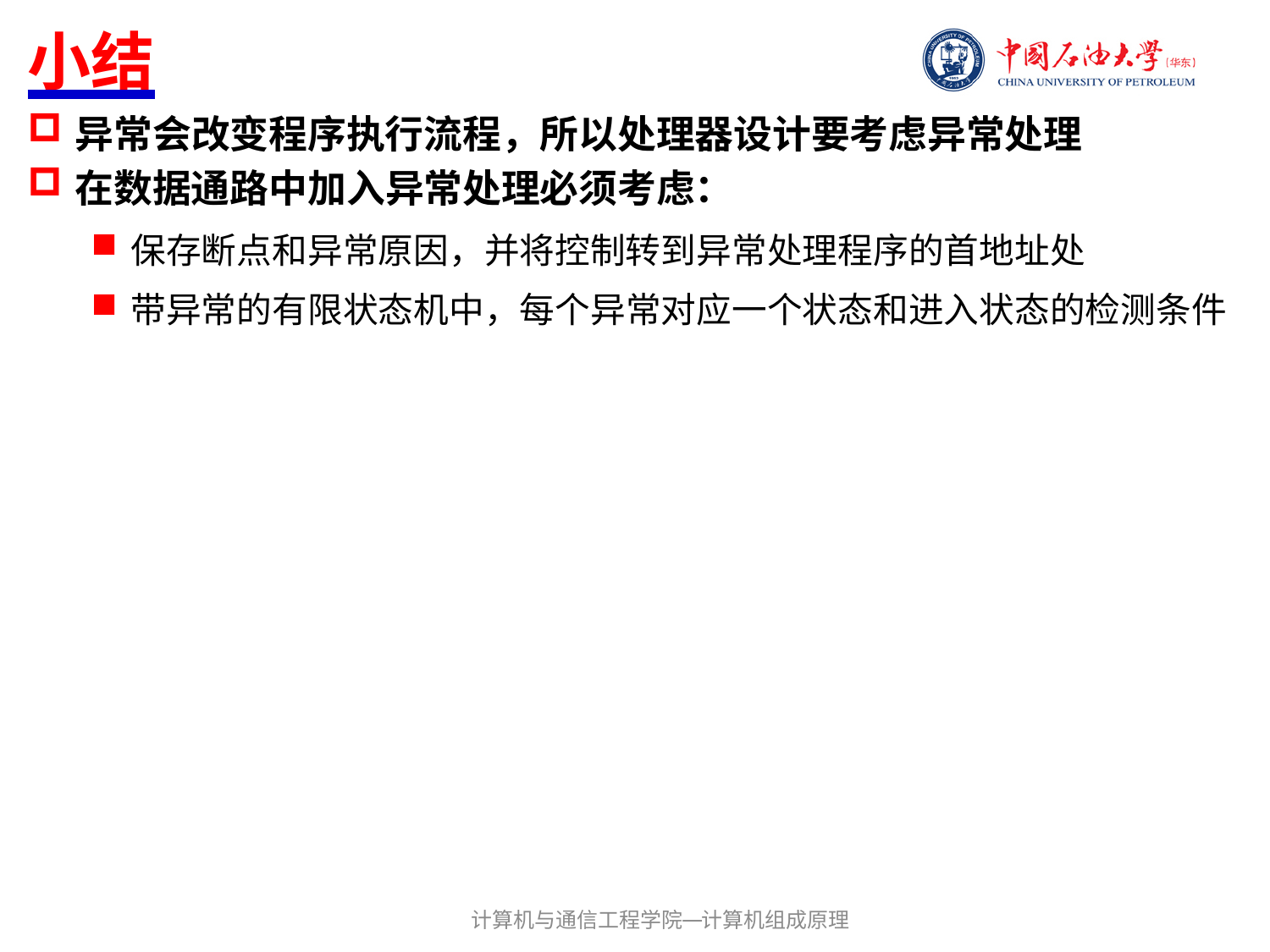

# 小结
异常会改变程序执行流程，所以处理器设计要考虑异常处理
在数据通路中加入异常处理必须考虑：
保存断点和异常原因，并将控制转到异常处理程序的首地址处
带异常的有限状态机中，每个异常对应一个状态和进入状态的检测条件
计算机与通信工程学院—计算机组成原理
143